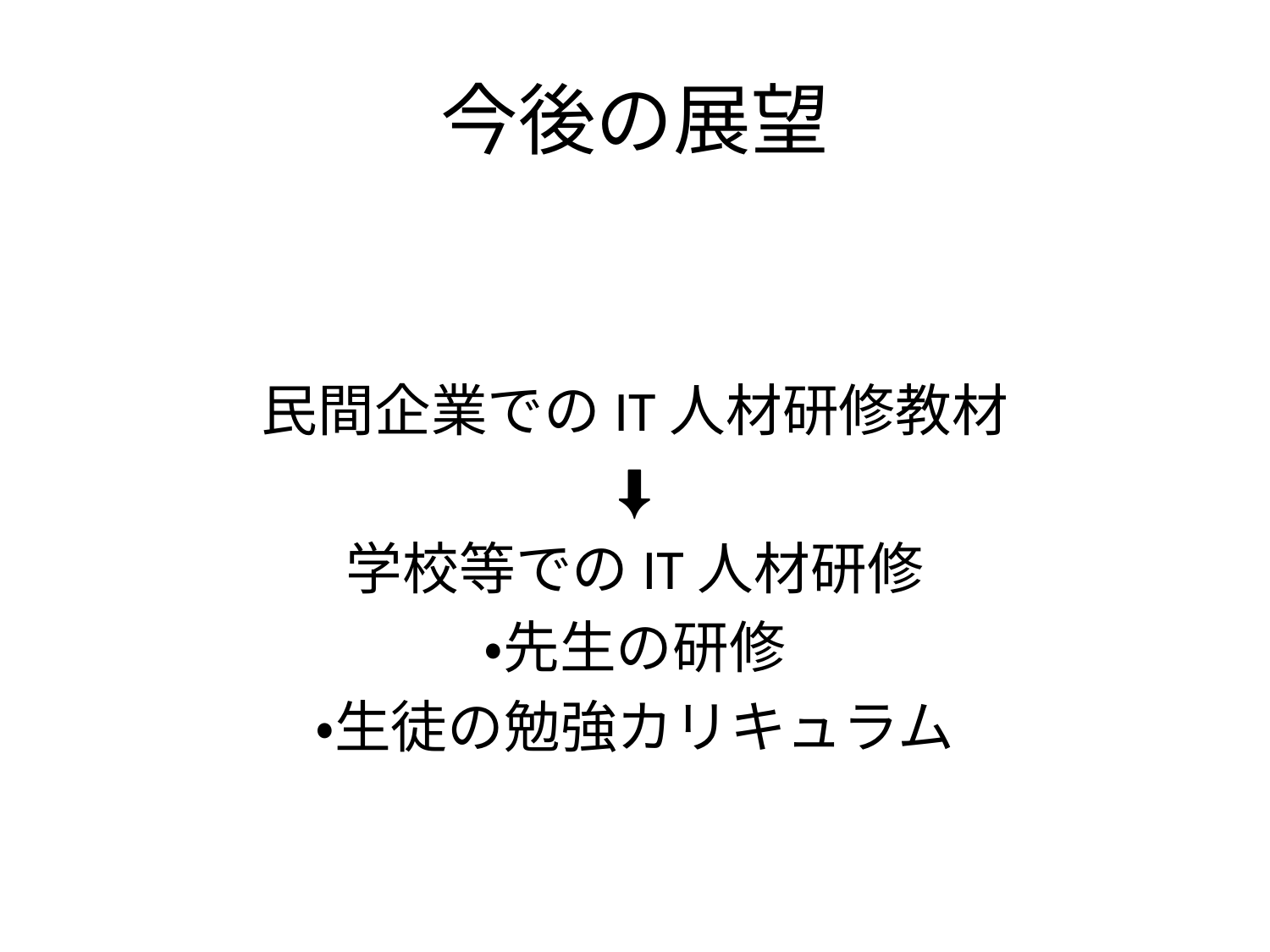

# 今後の展望
民間企業でのIT人材研修教材
⬇︎
学校等でのIT人材研修
・先生の研修
・生徒の勉強カリキュラム